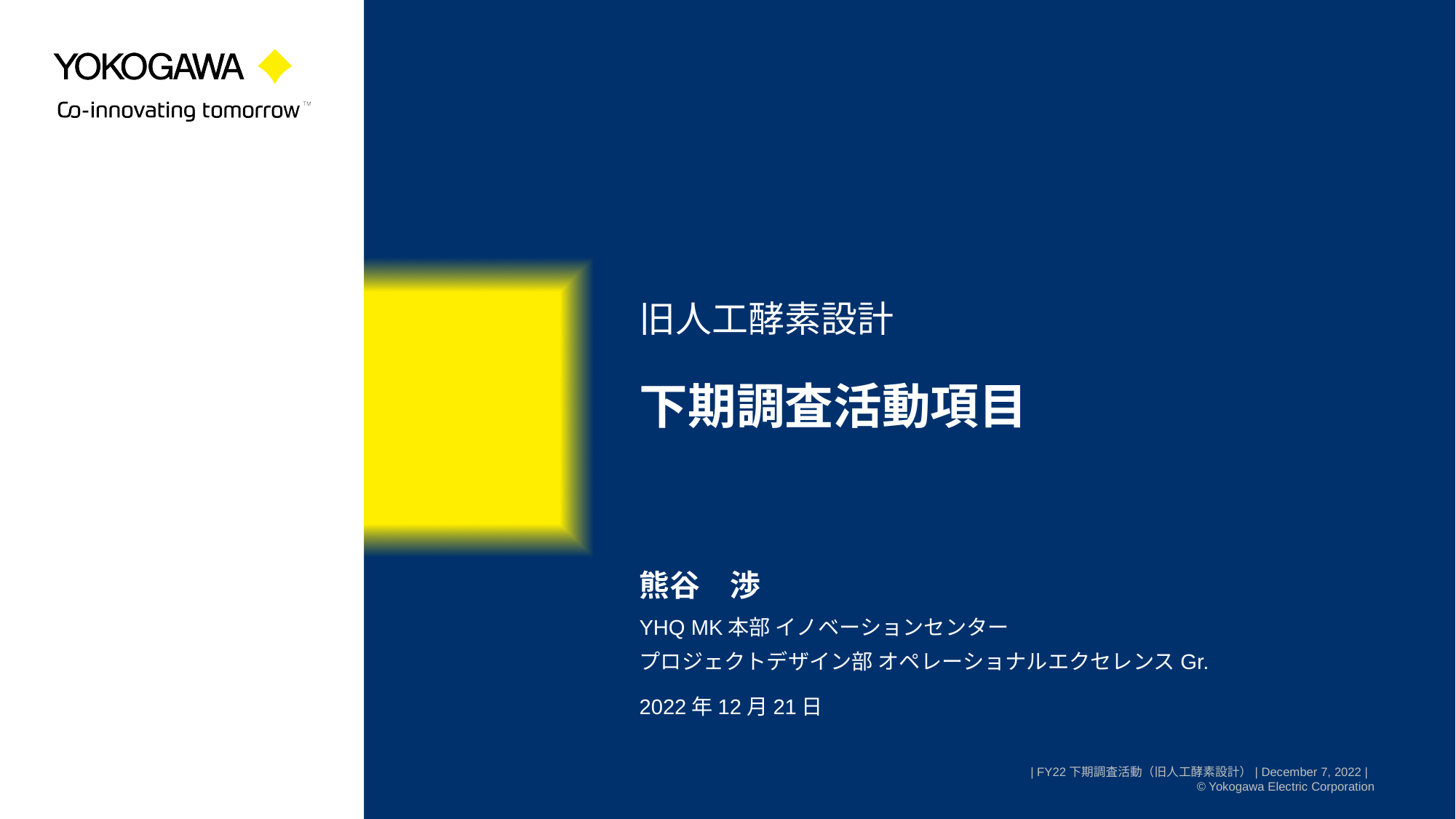

旧人工酵素設計
# 下期調査活動項目
熊谷　渉
YHQ MK本部 イノベーションセンター
プロジェクトデザイン部 オペレーショナルエクセレンスGr.
2022年12月21日